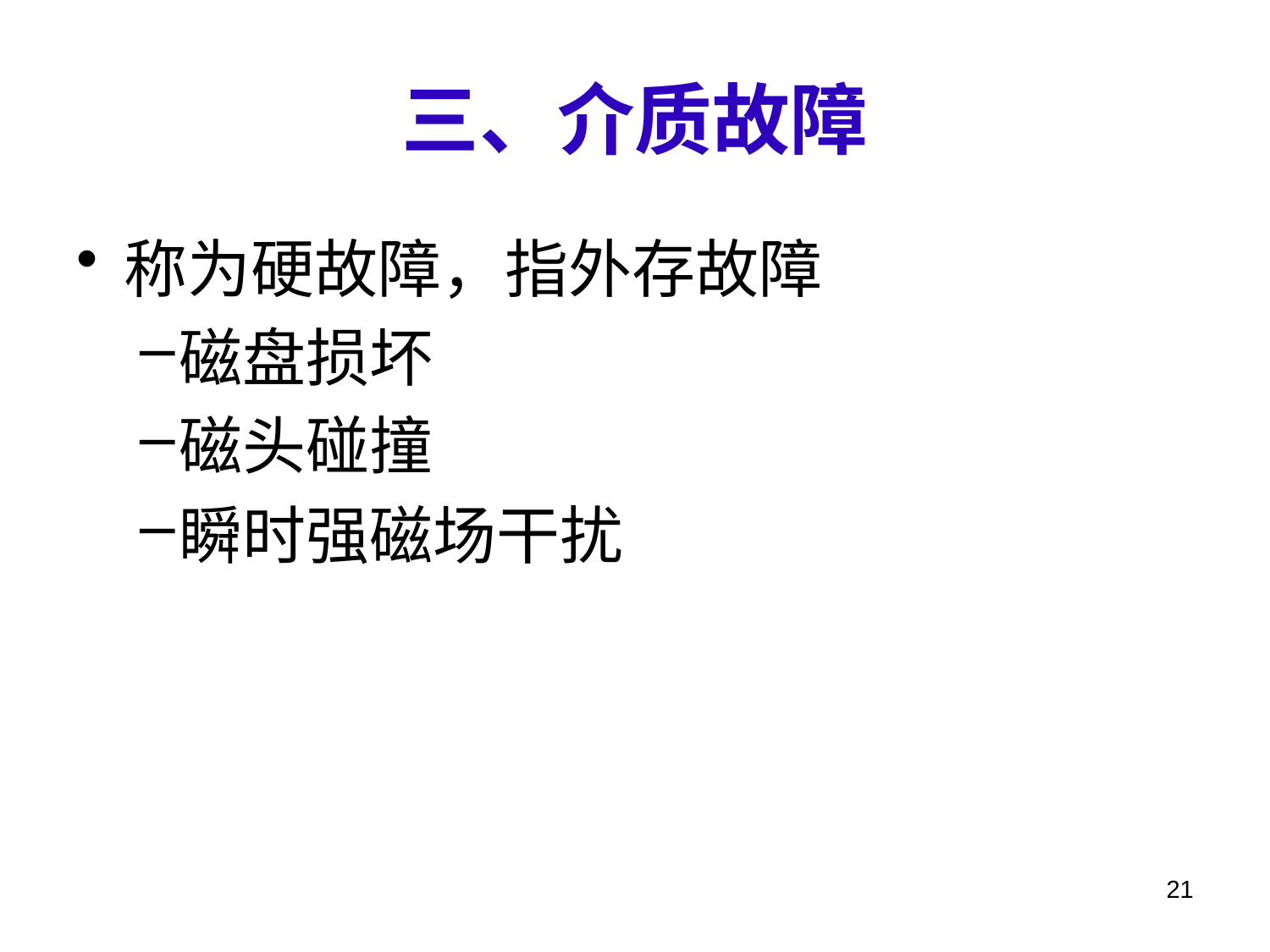

# 三、介质故障
称为硬故障，指外存故障
磁盘损坏
磁头碰撞
瞬时强磁场干扰

21